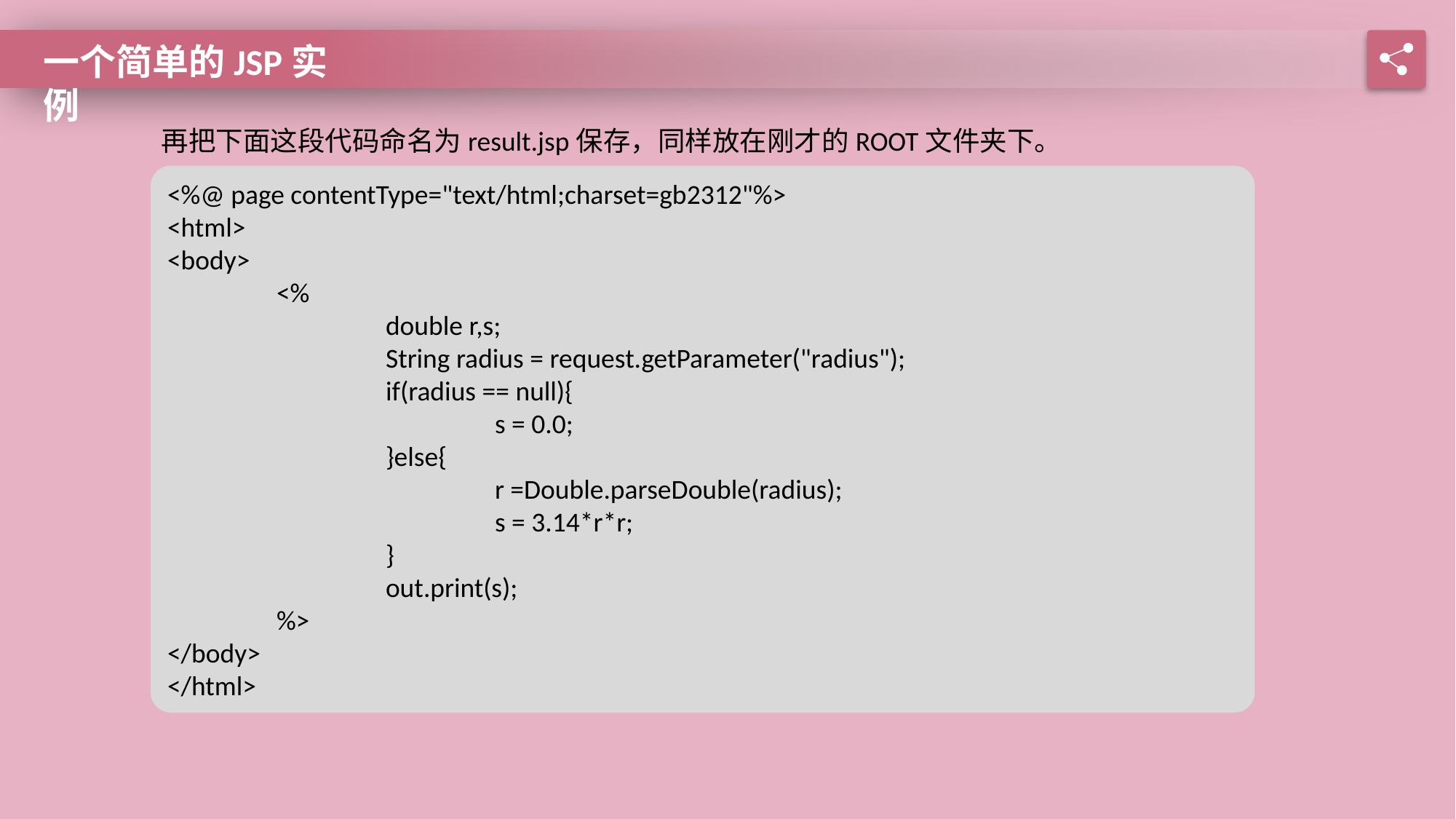

一个简单的JSP实例
再把下面这段代码命名为result.jsp保存，同样放在刚才的ROOT文件夹下。
<%@ page contentType="text/html;charset=gb2312"%>
<html>
<body>
  	<%
  		double r,s;
  		String radius = request.getParameter("radius");
  		if(radius == null){
  			s = 0.0;
  		}else{
  			r =Double.parseDouble(radius);
  			s = 3.14*r*r;
  		}
  		out.print(s);
  	%>
</body>
</html>